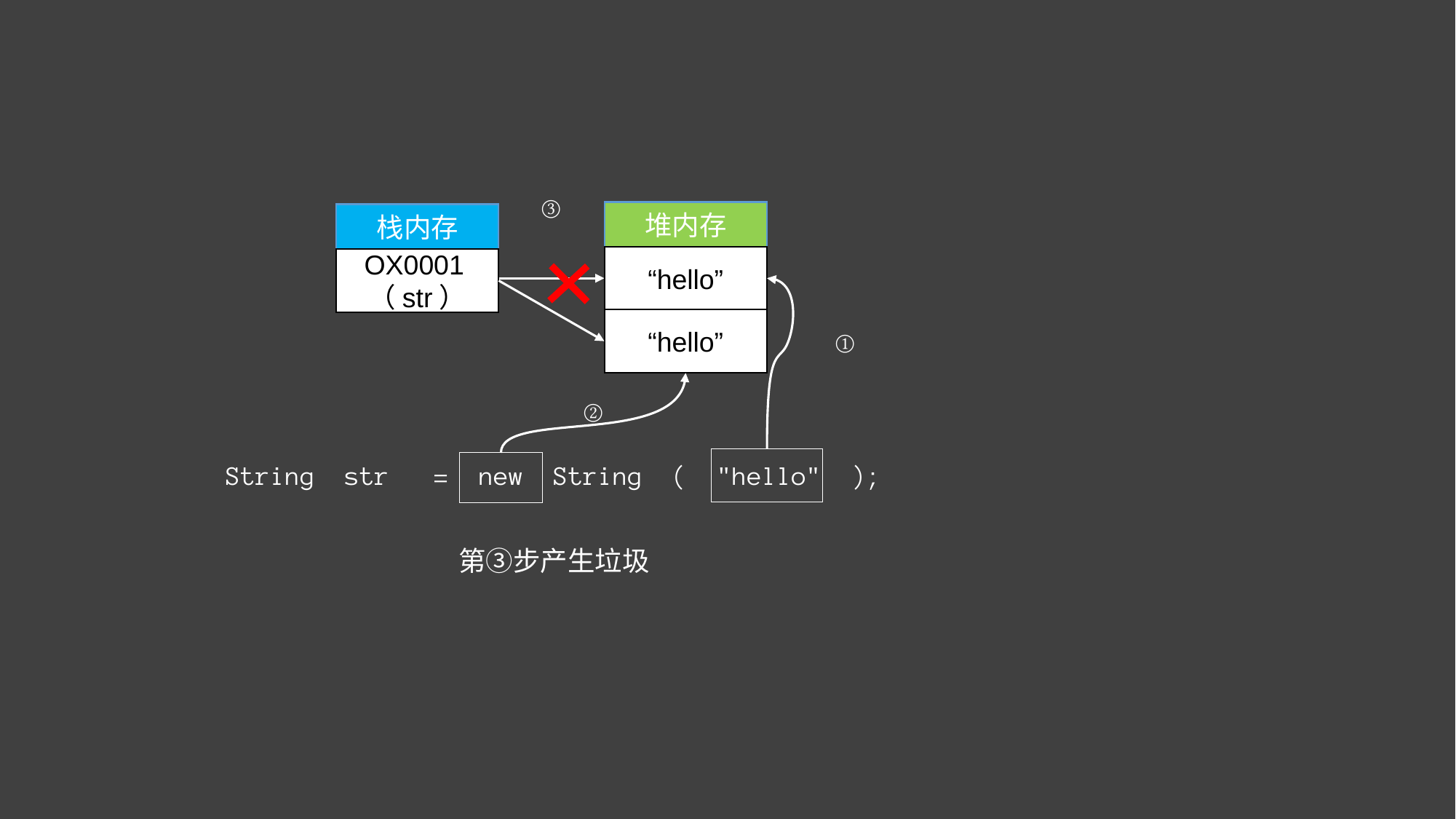

③
堆内存
栈内存
“hello”
OX0001（str）

“hello”
①
②

String  str   =  new  String  (  "hello"  );

第③步产生垃圾